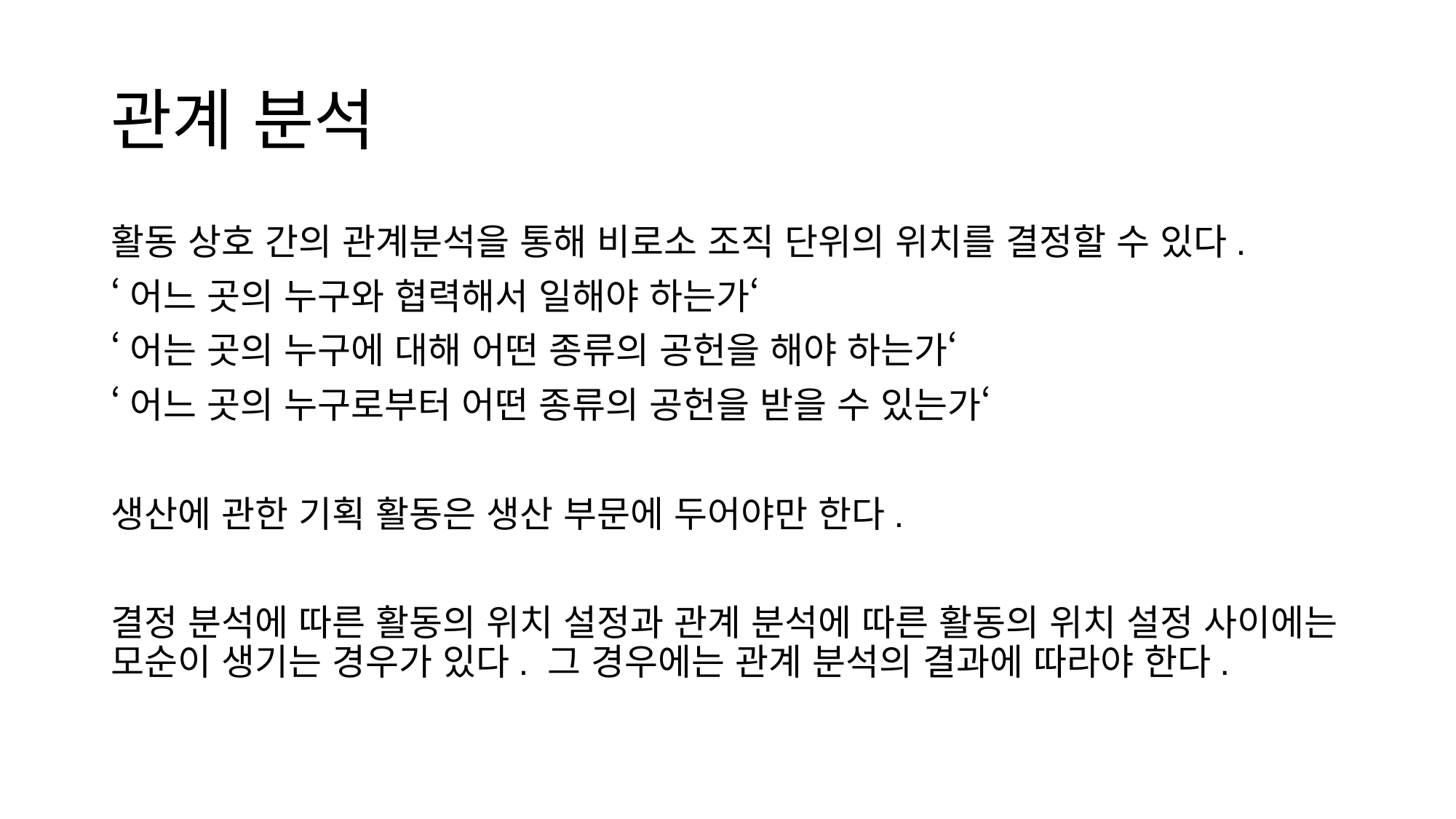

# 관계 분석
활동 상호 간의 관계분석을 통해 비로소 조직 단위의 위치를 결정할 수 있다.
‘어느 곳의 누구와 협력해서 일해야 하는가‘
‘어는 곳의 누구에 대해 어떤 종류의 공헌을 해야 하는가‘
‘어느 곳의 누구로부터 어떤 종류의 공헌을 받을 수 있는가‘

생산에 관한 기획 활동은 생산 부문에 두어야만 한다.

결정 분석에 따른 활동의 위치 설정과 관계 분석에 따른 활동의 위치 설정 사이에는 모순이 생기는 경우가 있다. 그 경우에는 관계 분석의 결과에 따라야 한다.